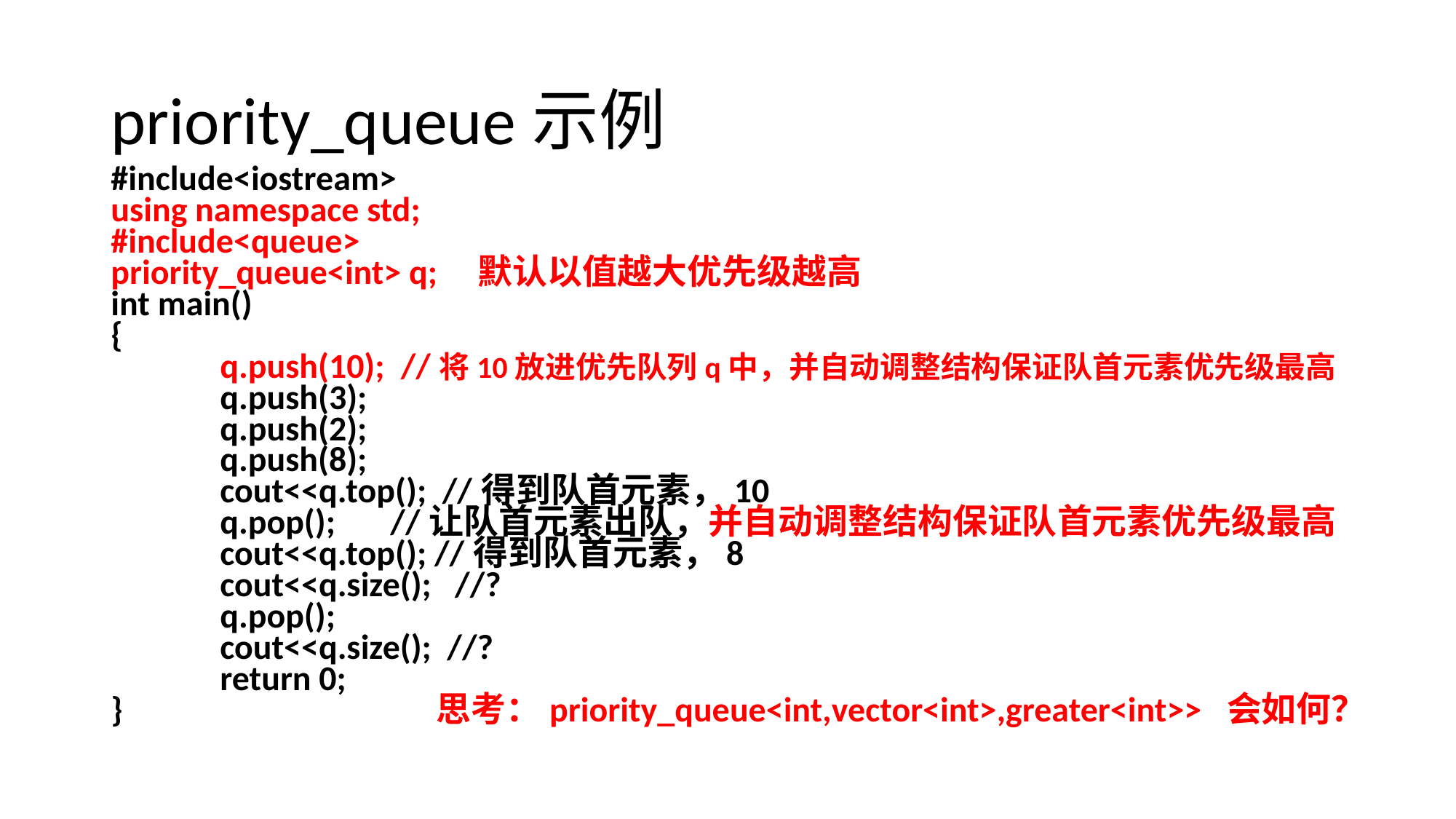

# priority_queue示例
#include<iostream>
using namespace std;
#include<queue>
priority_queue<int> q;    默认以值越大优先级越高
int main()
{
	q.push(10);  //将10放进优先队列q中，并自动调整结构保证队首元素优先级最高
	q.push(3);
	q.push(2);
	q.push(8);
	cout<<q.top();  //得到队首元素，10
	q.pop();       //让队首元素出队，并自动调整结构保证队首元素优先级最高
	cout<<q.top(); //得到队首元素，8
	cout<<q.size();   //?
	q.pop();
	cout<<q.size();  //?
	return 0;
}                                       思考：priority_queue<int,vector<int>,greater<int>>  会如何？